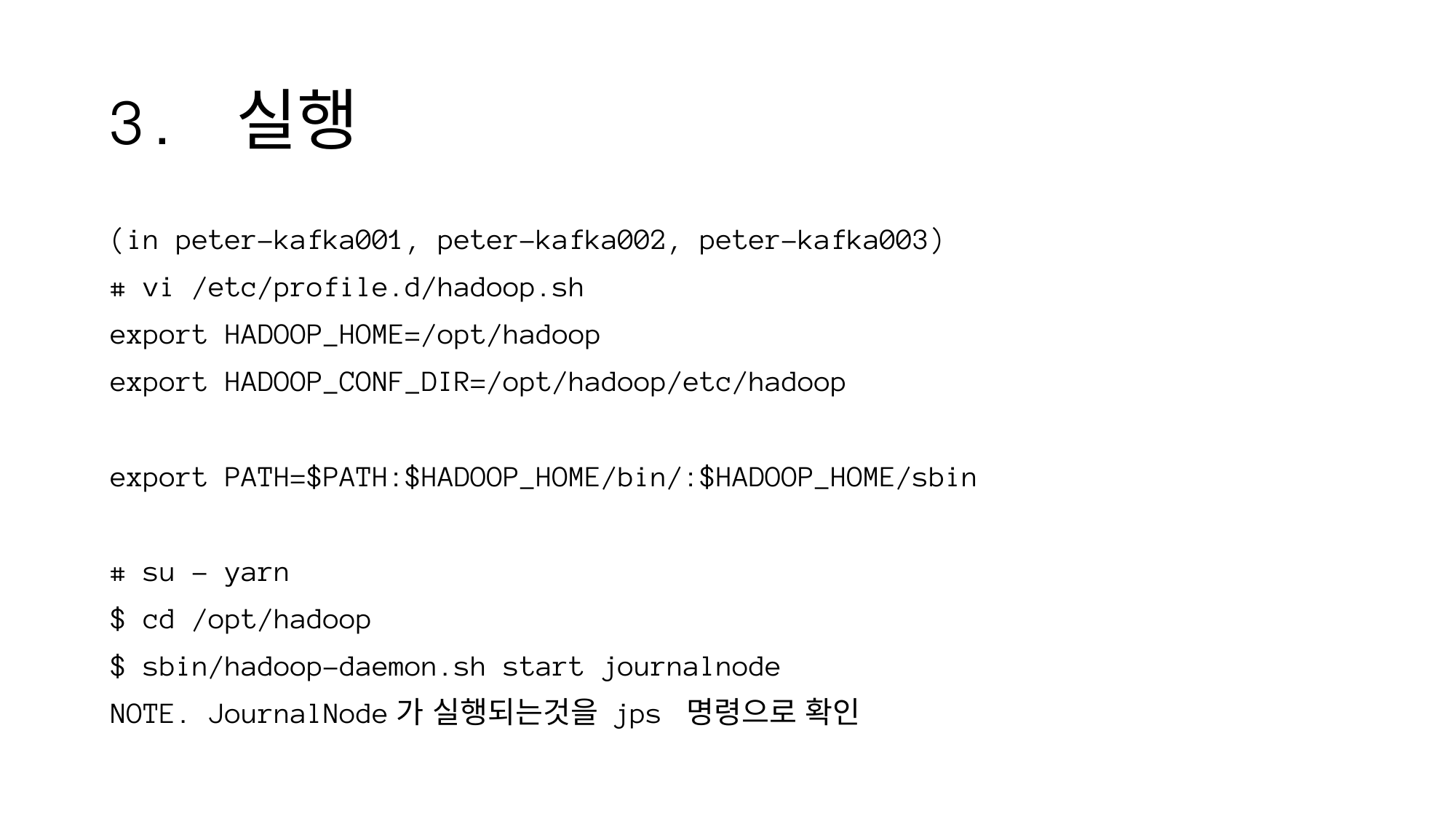

# 3. 실행
(in peter-kafka001, peter-kafka002, peter-kafka003)
# vi /etc/profile.d/hadoop.sh
export HADOOP_HOME=/opt/hadoop
export HADOOP_CONF_DIR=/opt/hadoop/etc/hadoop

export PATH=$PATH:$HADOOP_HOME/bin/:$HADOOP_HOME/sbin

# su - yarn
$ cd /opt/hadoop
$ sbin/hadoop-daemon.sh start journalnode
NOTE. JournalNode가 실행되는것을 jps 명령으로 확인